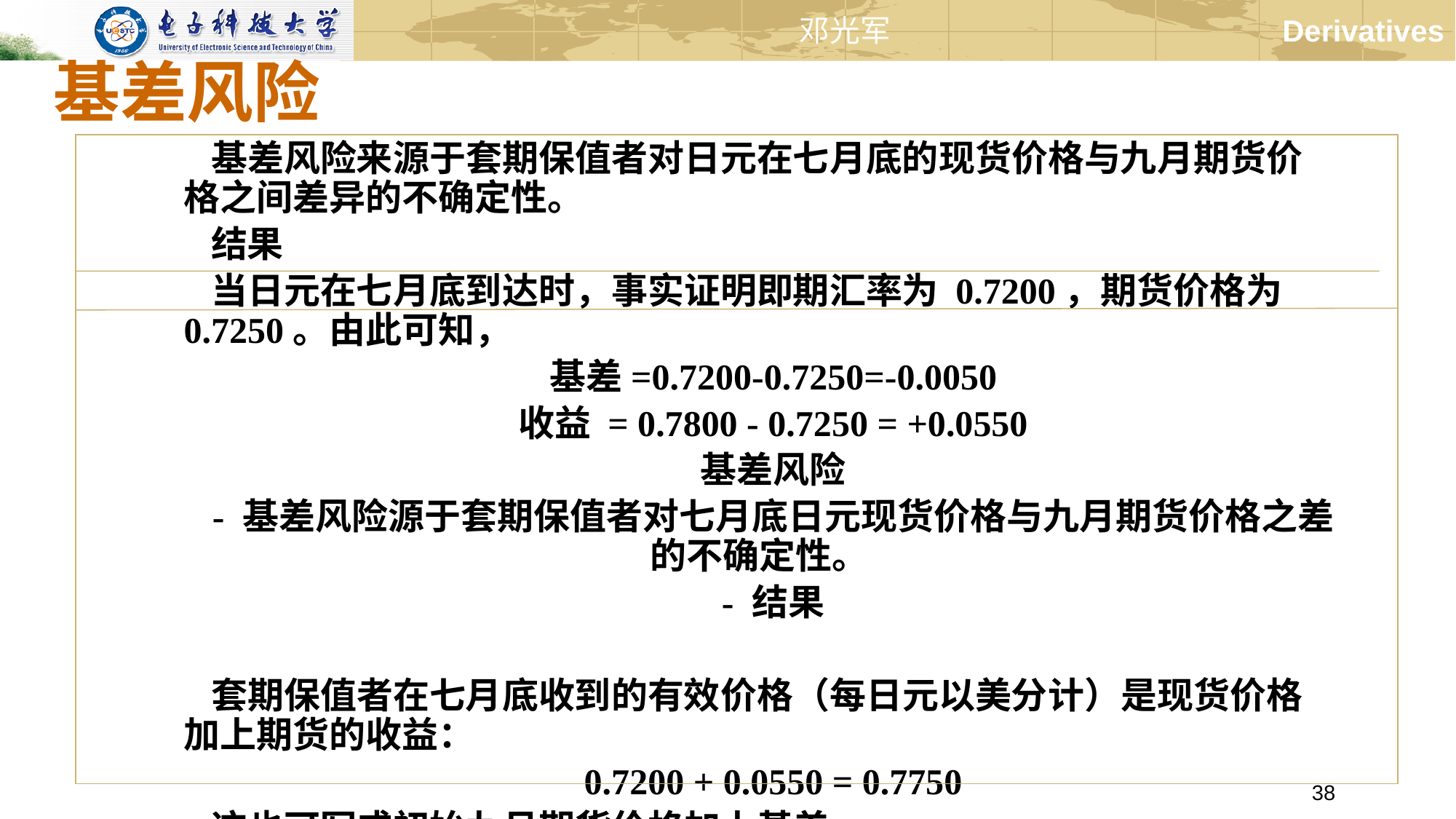

# 基差风险

基差风险来源于套期保值者对日元在七月底的现货价格与九月期货价格之间差异的不确定性。
结果
当日元在七月底到达时，事实证明即期汇率为 0.7200，期货价格为 0.7250。由此可知，
基差=0.7200-0.7250=-0.0050
收益 = 0.7800 - 0.7250 = +0.0550
基差风险
- 基差风险源于套期保值者对七月底日元现货价格与九月期货价格之差的不确定性。
- 结果

套期保值者在七月底收到的有效价格（每日元以美分计）是现货价格加上期货的收益：
0.7200 + 0.0550 = 0.7750
这也可写成初始九月期货价格加上基差。
0.7800-0.0050=0.7750